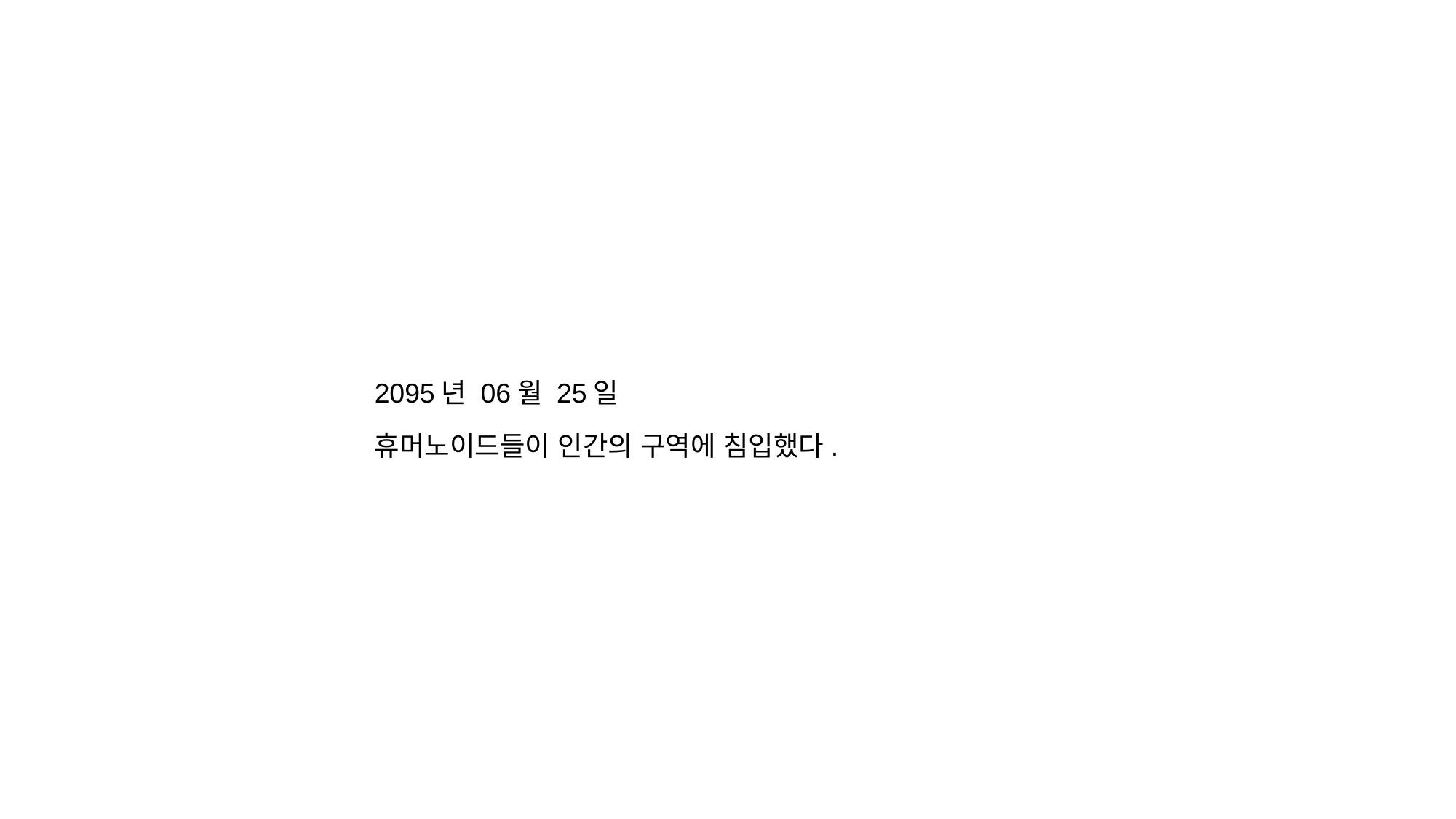

2095년 06월 25일
휴머노이드들이 인간의 구역에 침입했다.